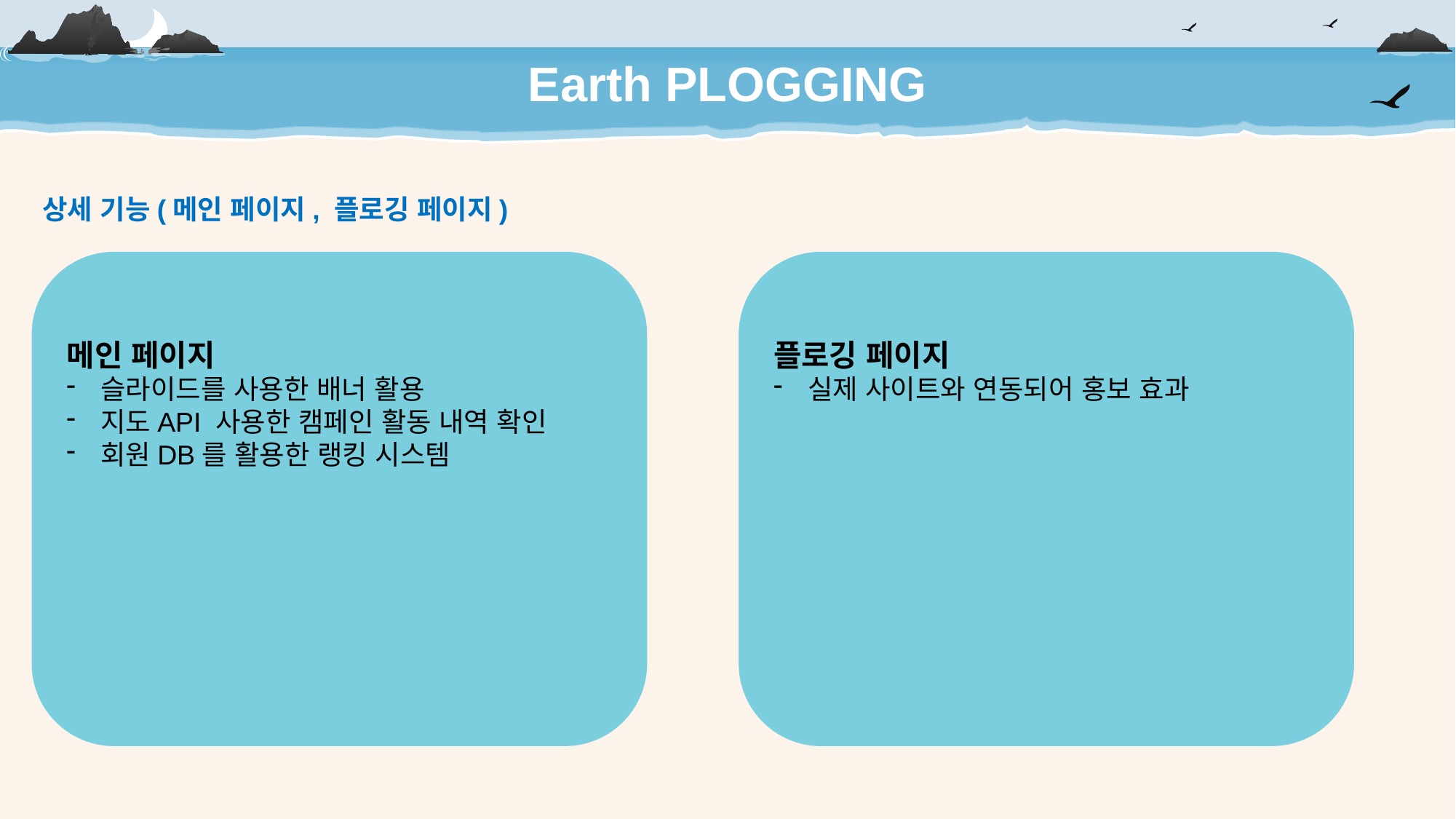

Earth PLOGGING

상세 기능(메인 페이지, 플로깅 페이지)
메인 페이지
슬라이드를 사용한 배너 활용
지도API 사용한 캠페인 활동 내역 확인
회원DB를 활용한 랭킹 시스템
플로깅 페이지
실제 사이트와 연동되어 홍보 효과